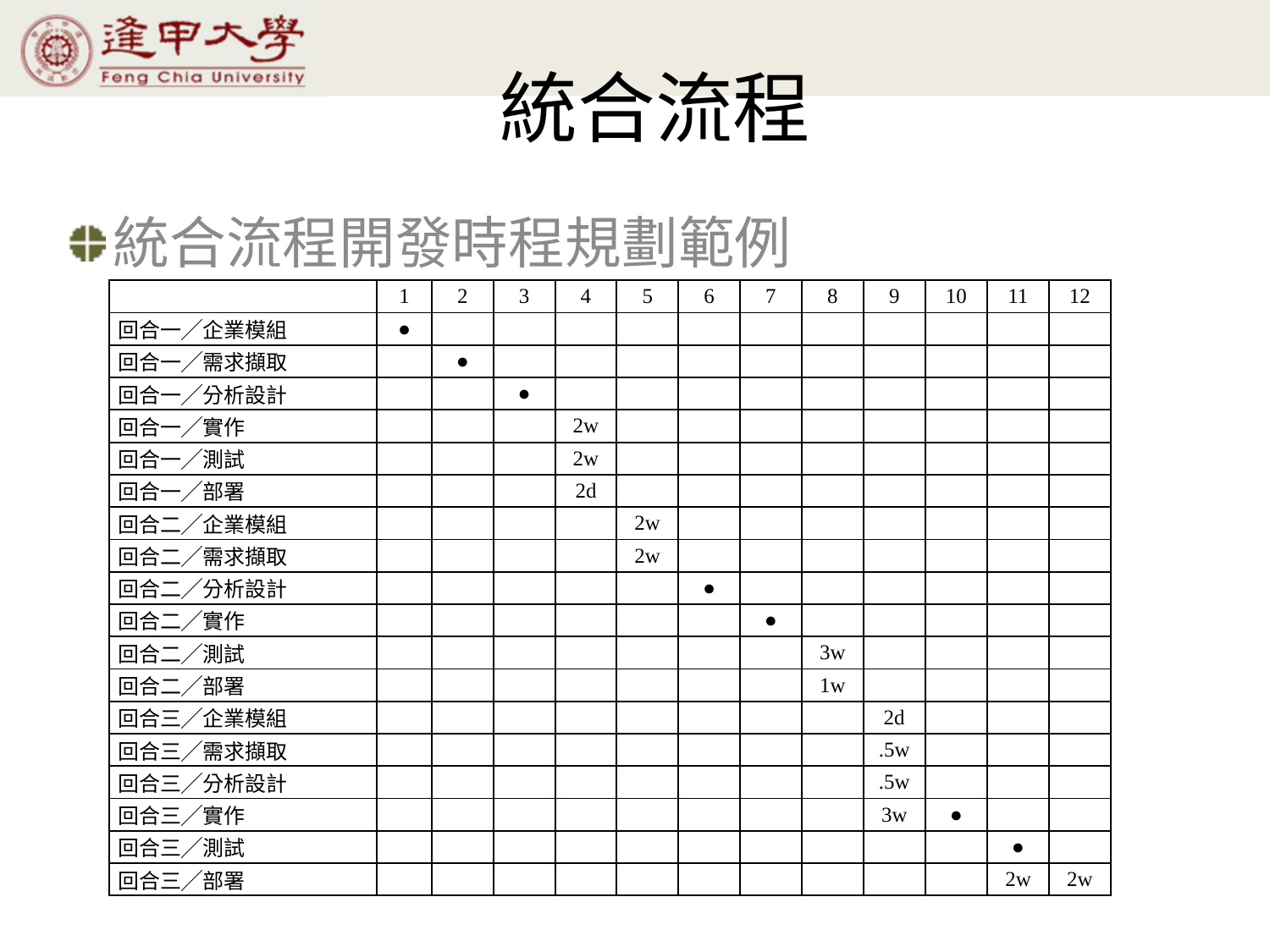

# 統合流程
統合流程開發時程規劃範例

|  | 1 | 2 | 3 | 4 | 5 | 6 | 7 | 8 | 9 | 10 | 11 | 12 |
| --- | --- | --- | --- | --- | --- | --- | --- | --- | --- | --- | --- | --- |
| 回合一╱企業模組 | ● |  |  |  |  |  |  |  |  |  |  |  |
| 回合一╱需求擷取 |  | ● |  |  |  |  |  |  |  |  |  |  |
| 回合一╱分析設計 |  |  | ● |  |  |  |  |  |  |  |  |  |
| 回合一╱實作 |  |  |  | 2w |  |  |  |  |  |  |  |  |
| 回合一╱測試 |  |  |  | 2w |  |  |  |  |  |  |  |  |
| 回合一╱部署 |  |  |  | 2d |  |  |  |  |  |  |  |  |
| 回合二╱企業模組 |  |  |  |  | 2w |  |  |  |  |  |  |  |
| 回合二╱需求擷取 |  |  |  |  | 2w |  |  |  |  |  |  |  |
| 回合二╱分析設計 |  |  |  |  |  | ● |  |  |  |  |  |  |
| 回合二╱實作 |  |  |  |  |  |  | ● |  |  |  |  |  |
| 回合二╱測試 |  |  |  |  |  |  |  | 3w |  |  |  |  |
| 回合二╱部署 |  |  |  |  |  |  |  | 1w |  |  |  |  |
| 回合三╱企業模組 |  |  |  |  |  |  |  |  | 2d |  |  |  |
| 回合三╱需求擷取 |  |  |  |  |  |  |  |  | .5w |  |  |  |
| 回合三╱分析設計 |  |  |  |  |  |  |  |  | .5w |  |  |  |
| 回合三╱實作 |  |  |  |  |  |  |  |  | 3w | ● |  |  |
| 回合三╱測試 |  |  |  |  |  |  |  |  |  |  | ● |  |
| 回合三╱部署 |  |  |  |  |  |  |  |  |  |  | 2w | 2w |